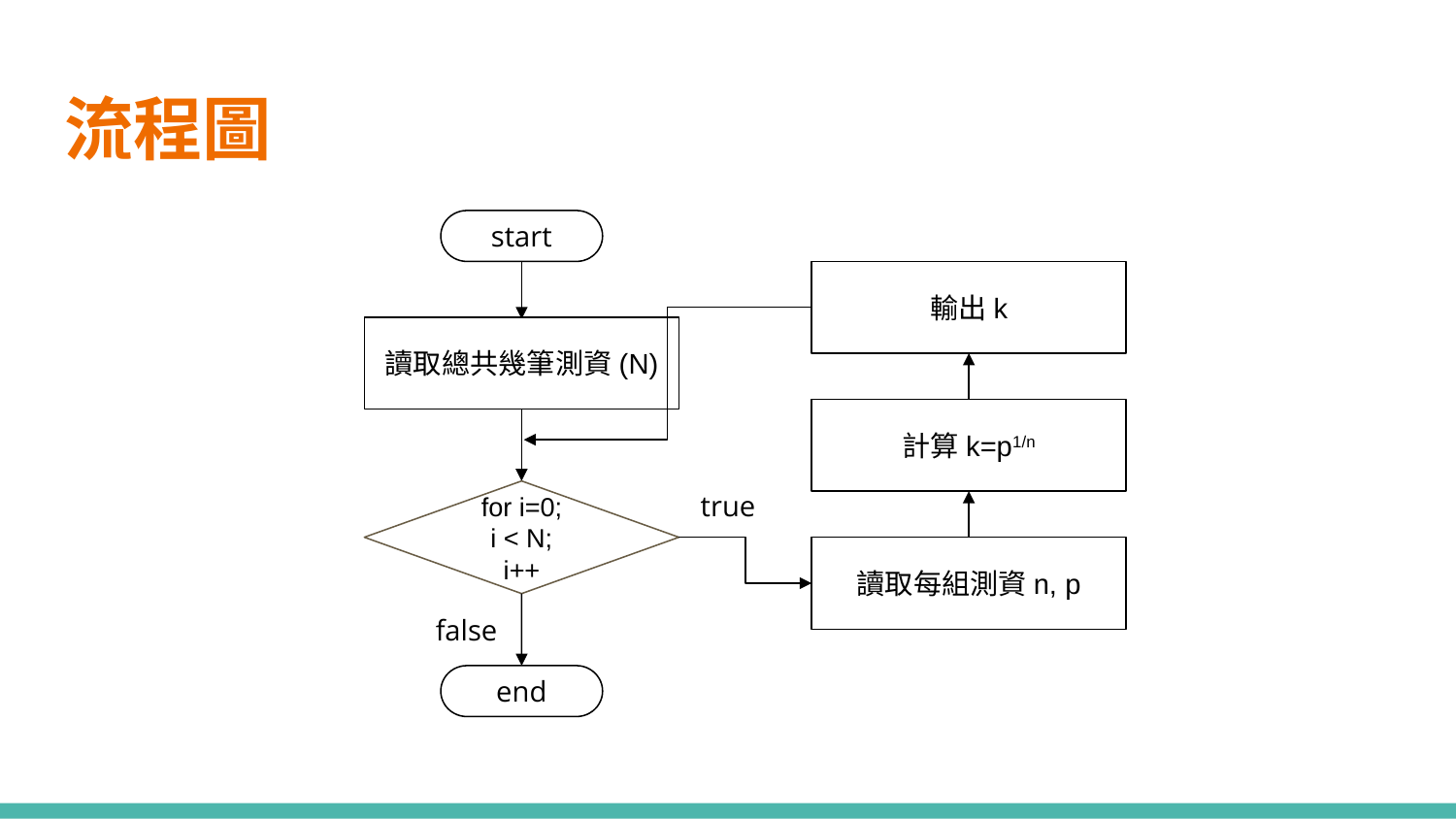

# 流程圖
start
輸出k
讀取總共幾筆測資(N)
計算k=p1/n
true
for i=0;
i < N;
i++
讀取每組測資n, p
false
end